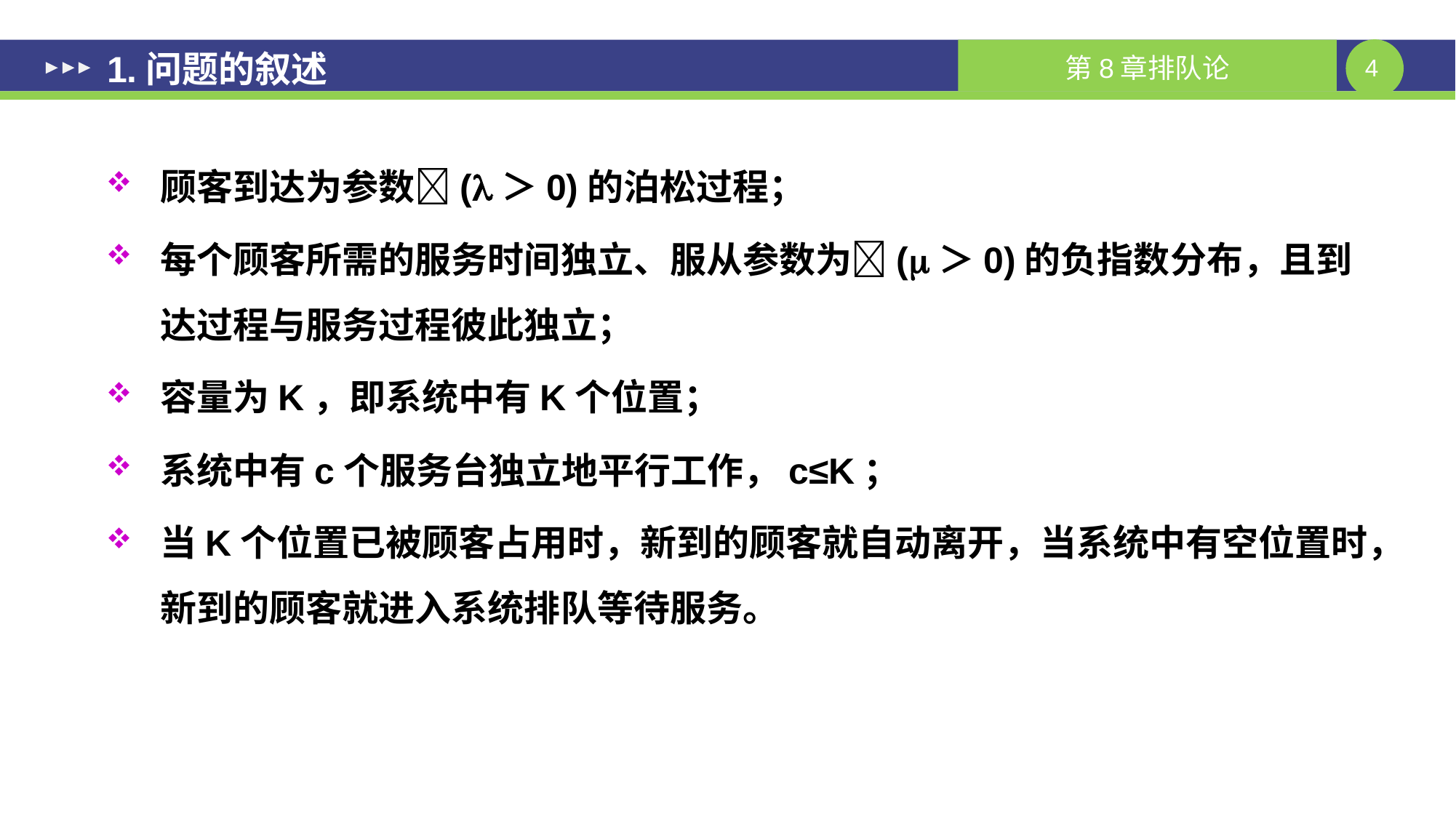

# 1.问题的叙述
顾客到达为参数λ(λ＞0)的泊松过程；
每个顾客所需的服务时间独立、服从参数为μ(μ＞0)的负指数分布，且到达过程与服务过程彼此独立；
容量为K，即系统中有K个位置；
系统中有c个服务台独立地平行工作，c≤K；
当K个位置已被顾客占用时，新到的顾客就自动离开，当系统中有空位置时，新到的顾客就进入系统排队等待服务。